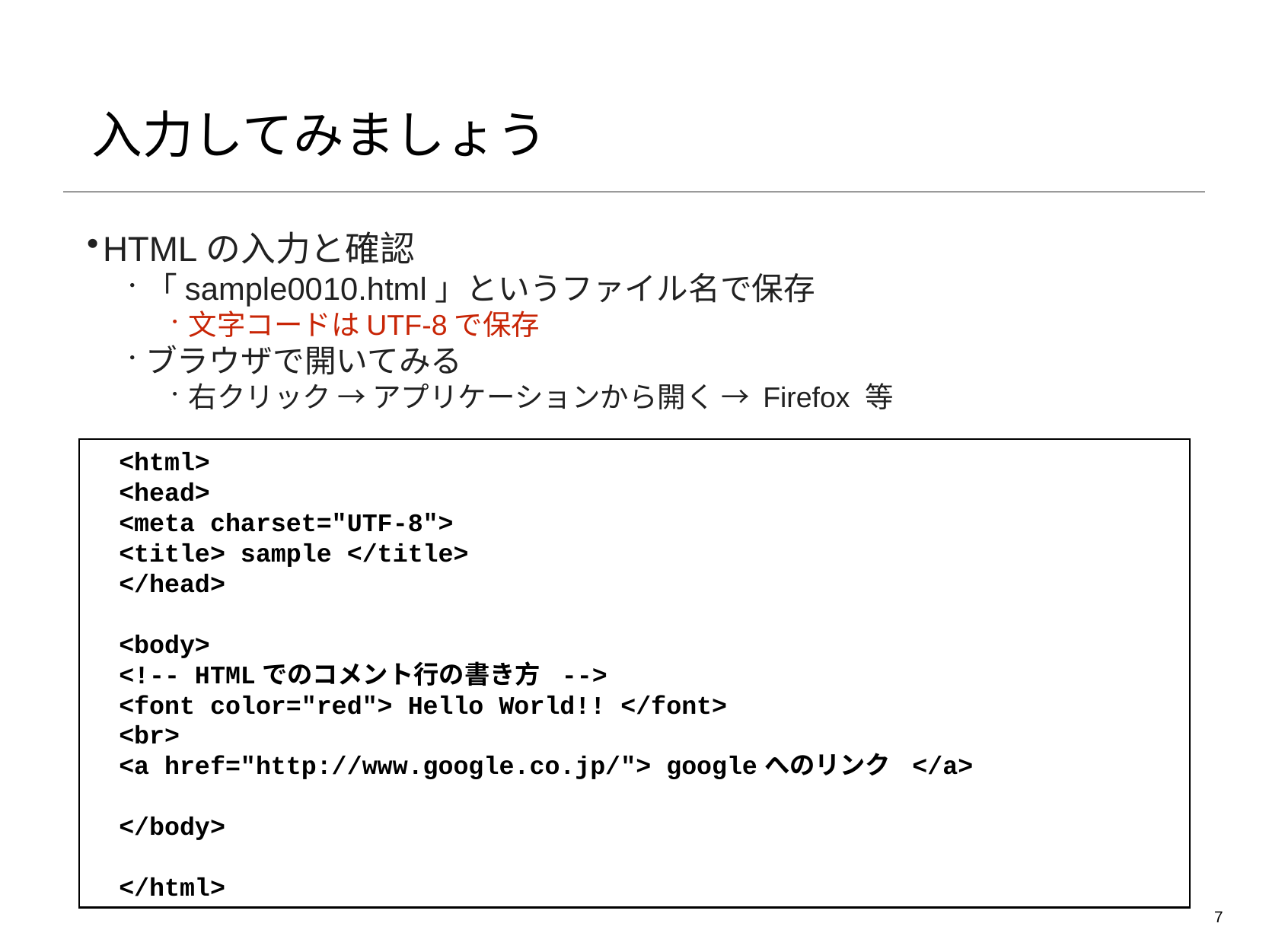

# 入力してみましょう
HTMLの入力と確認
「sample0010.html」というファイル名で保存
文字コードはUTF-8で保存
ブラウザで開いてみる
右クリック → アプリケーションから開く → Firefox 等
<html>
<head>
<meta charset="UTF-8">
<title> sample </title>
</head>

<body>
<!-- HTMLでのコメント行の書き方 -->
<font color="red"> Hello World!! </font>
<br>
<a href="http://www.google.co.jp/"> googleへのリンク </a>

</body>

</html>
7